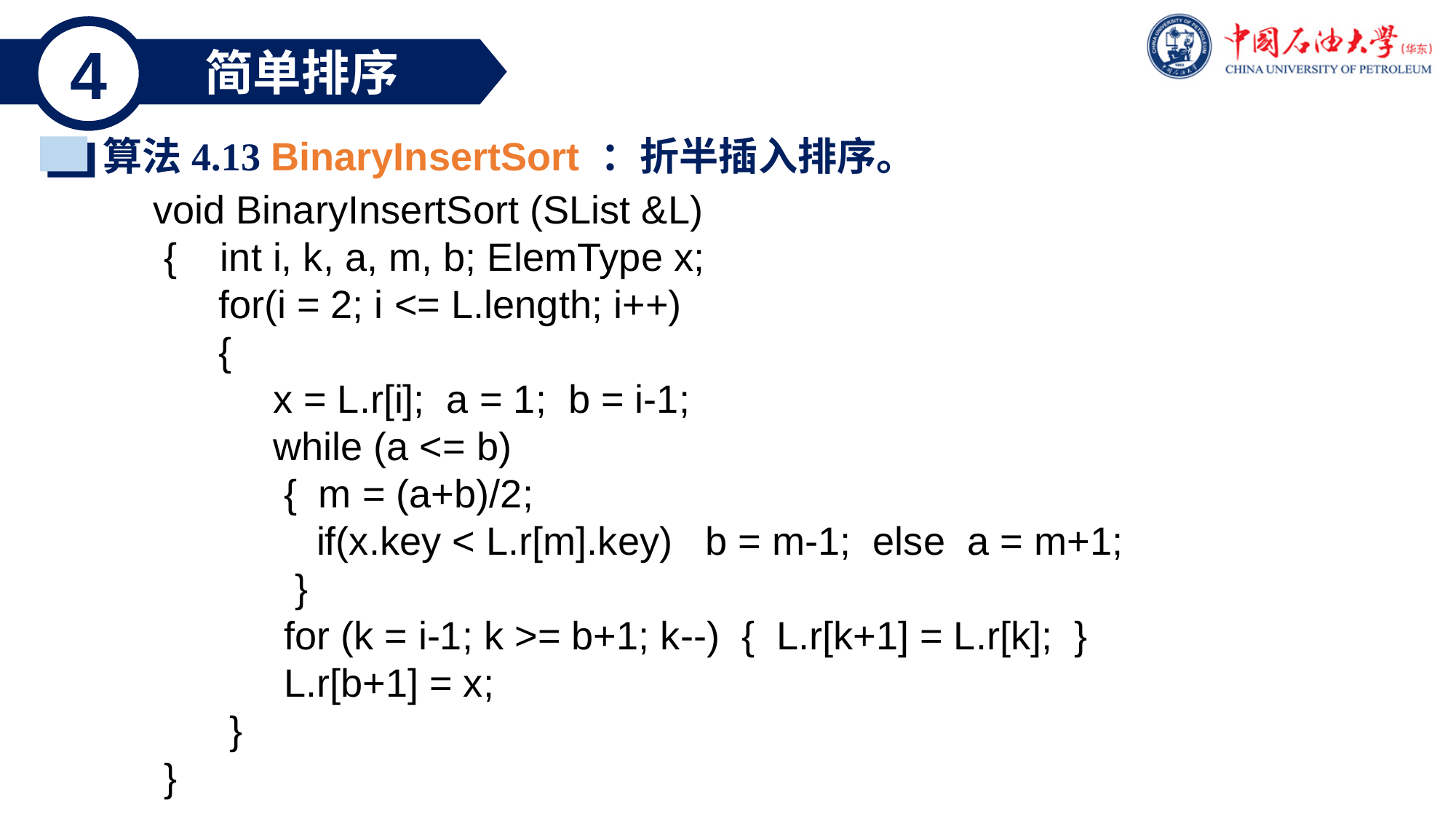

4
简单排序
算法4.13 BinaryInsertSort ：折半插入排序。

void BinaryInsertSort (SList &L)
 {    int i, k, a, m, b; ElemType x;
      for(i = 2; i <= L.length; i++)
      {
           x = L.r[i];  a = 1;  b = i-1;
           while (a <= b)
            {  m = (a+b)/2;
               if(x.key < L.r[m].key)   b = m-1;  else  a = m+1;
             }
            for (k = i-1; k >= b+1; k--)  {  L.r[k+1] = L.r[k];  }
            L.r[b+1] = x;
       }
 }